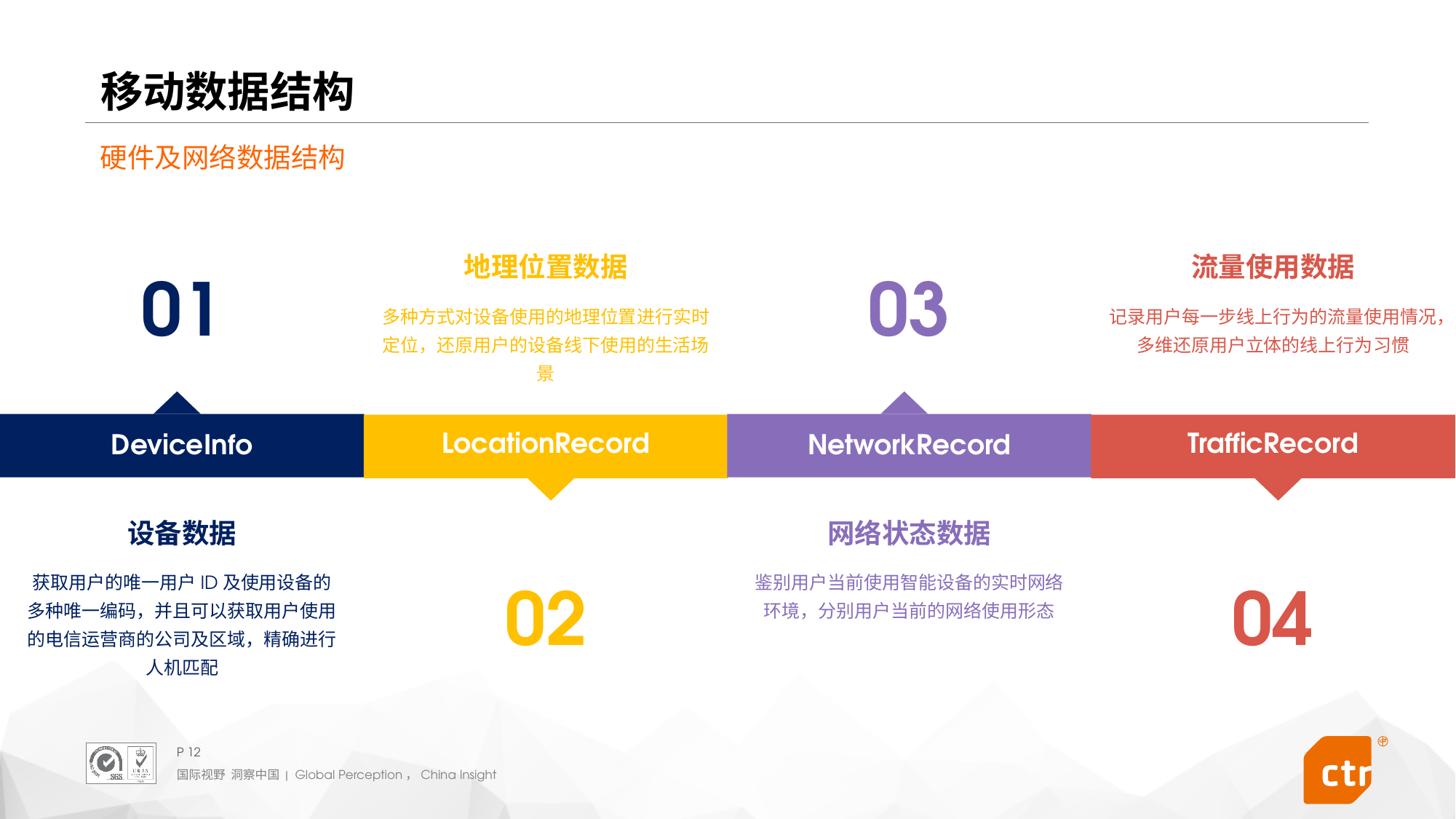

# 移动数据结构
硬件及网络数据结构
地理位置数据
流量使用数据
01
03
多种方式对设备使用的地理位置进行实时定位，还原用户的设备线下使用的生活场景
记录用户每一步线上行为的流量使用情况，多维还原用户立体的线上行为习惯

DeviceInfo

NetworkRecord

LocationRecord

TrafficRecord
设备数据
网络状态数据
获取用户的唯一用户ID及使用设备的多种唯一编码，并且可以获取用户使用的电信运营商的公司及区域，精确进行人机匹配
鉴别用户当前使用智能设备的实时网络环境，分别用户当前的网络使用形态
02
04
P 12
国际视野  洞察中国 |  Global Perception，China Insight